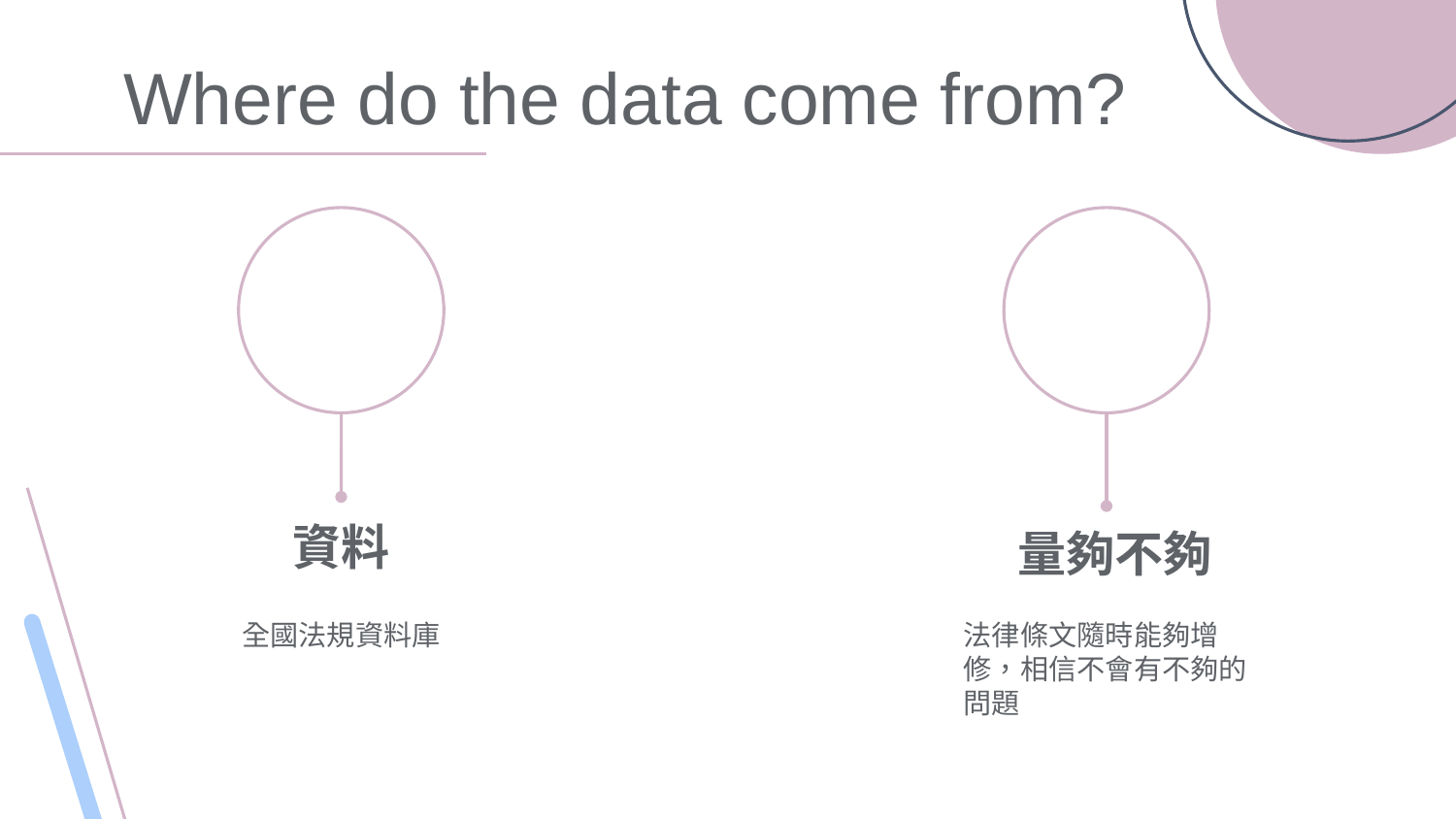

# Where do the data come from?

資料
量夠不夠
全國法規資料庫
法律條文隨時能夠增修，相信不會有不夠的問題